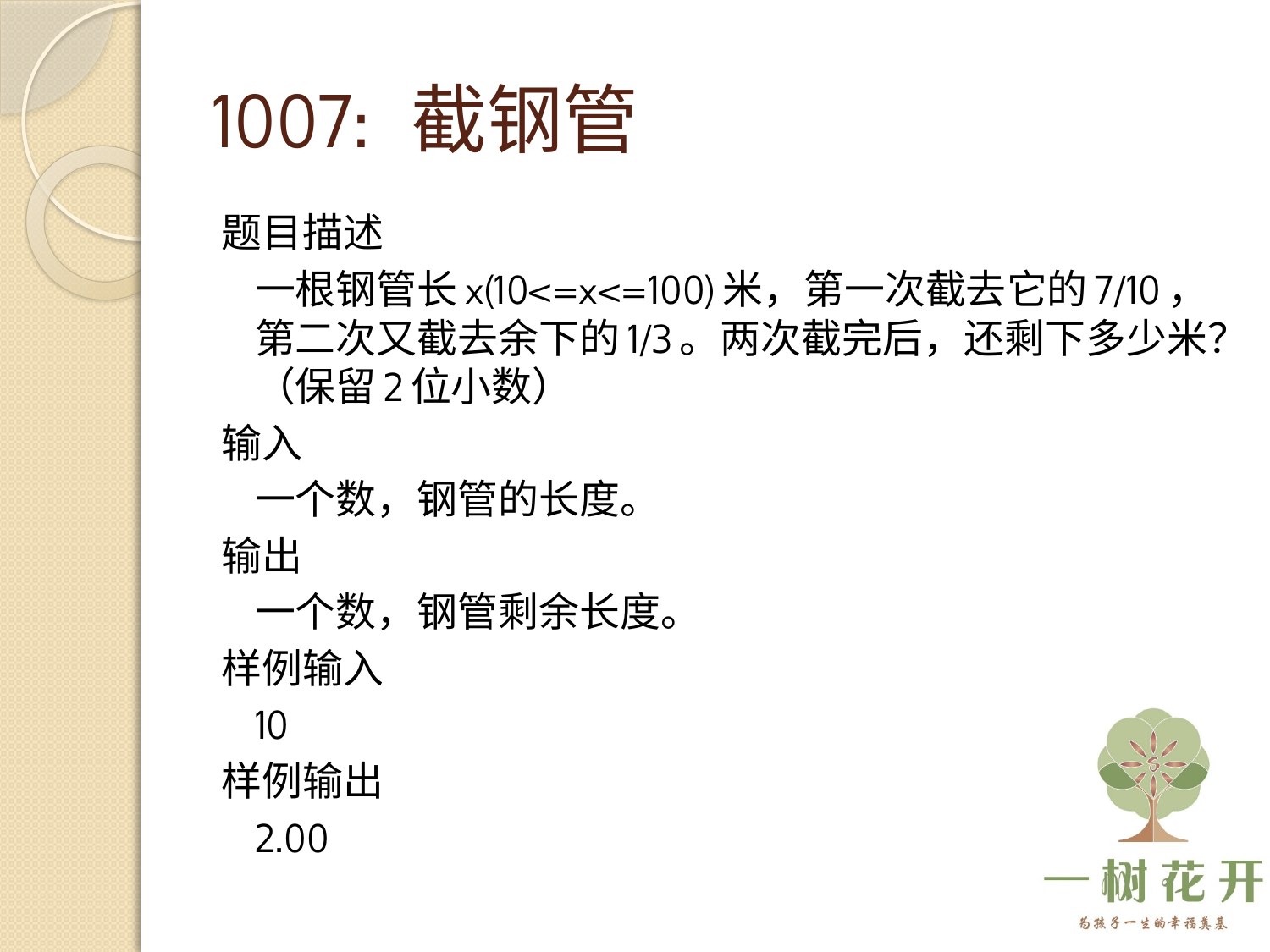

# 1007: 截钢管
题目描述
		一根钢管长x(10<=x<=100)米，第一次截去它的7/10，第二次又截去余下的1/3。两次截完后，还剩下多少米？（保留2位小数）
输入
		一个数，钢管的长度。
输出
		一个数，钢管剩余长度。
样例输入
		10
样例输出
		2.00